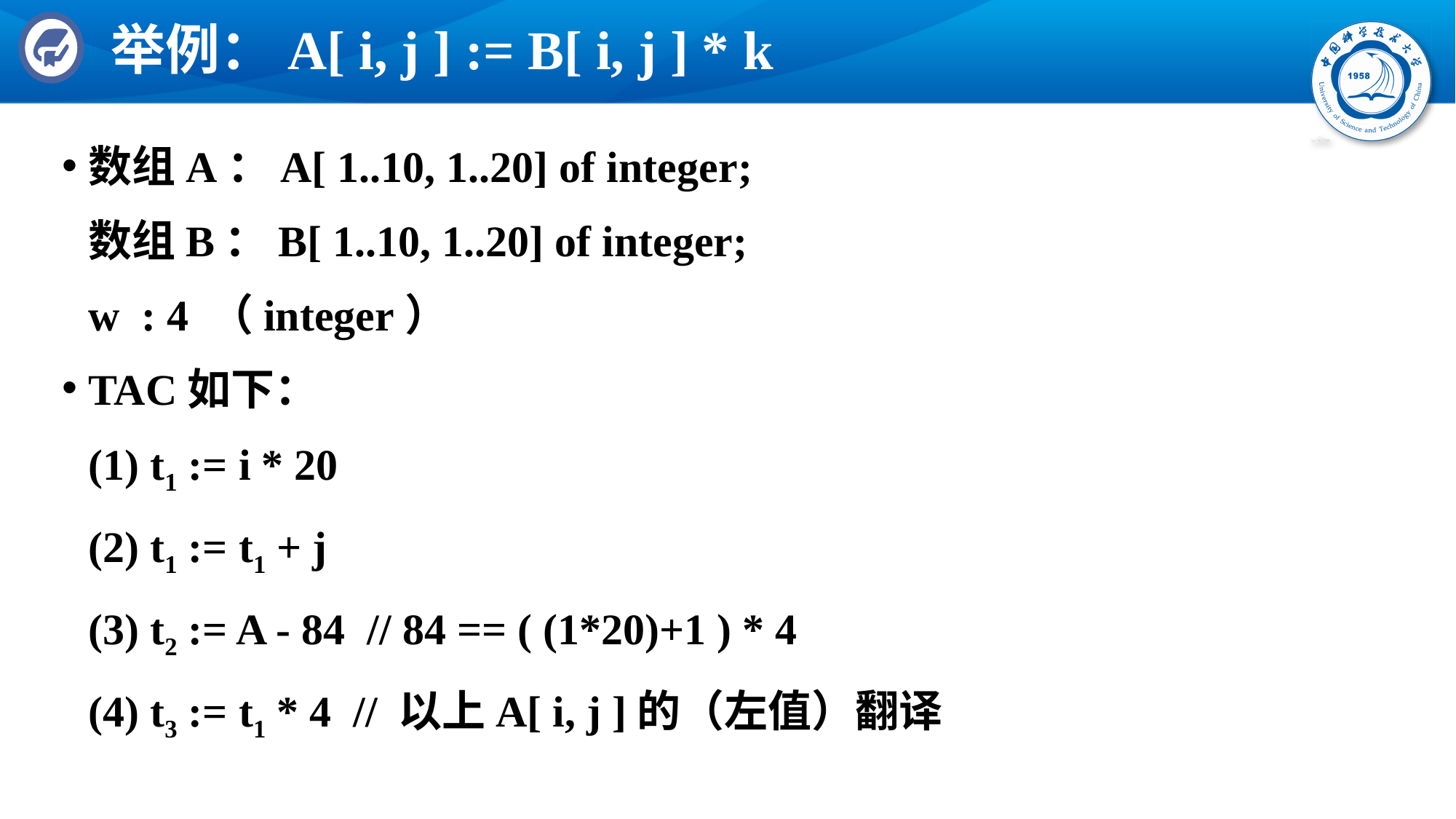

# 举例：A[ i, j ] := B[ i, j ] * k
数组A：A[ 1..10, 1..20] of integer;
	数组B：B[ 1..10, 1..20] of integer;
	w  : 4 （integer）
TAC如下：
	(1) t1 := i * 20
	(2) t1 := t1 + j
	(3) t2 := A - 84  // 84 == ( (1*20)+1 ) * 4
	(4) t3 := t1 * 4  // 以上A[ i, j ]的（左值）翻译